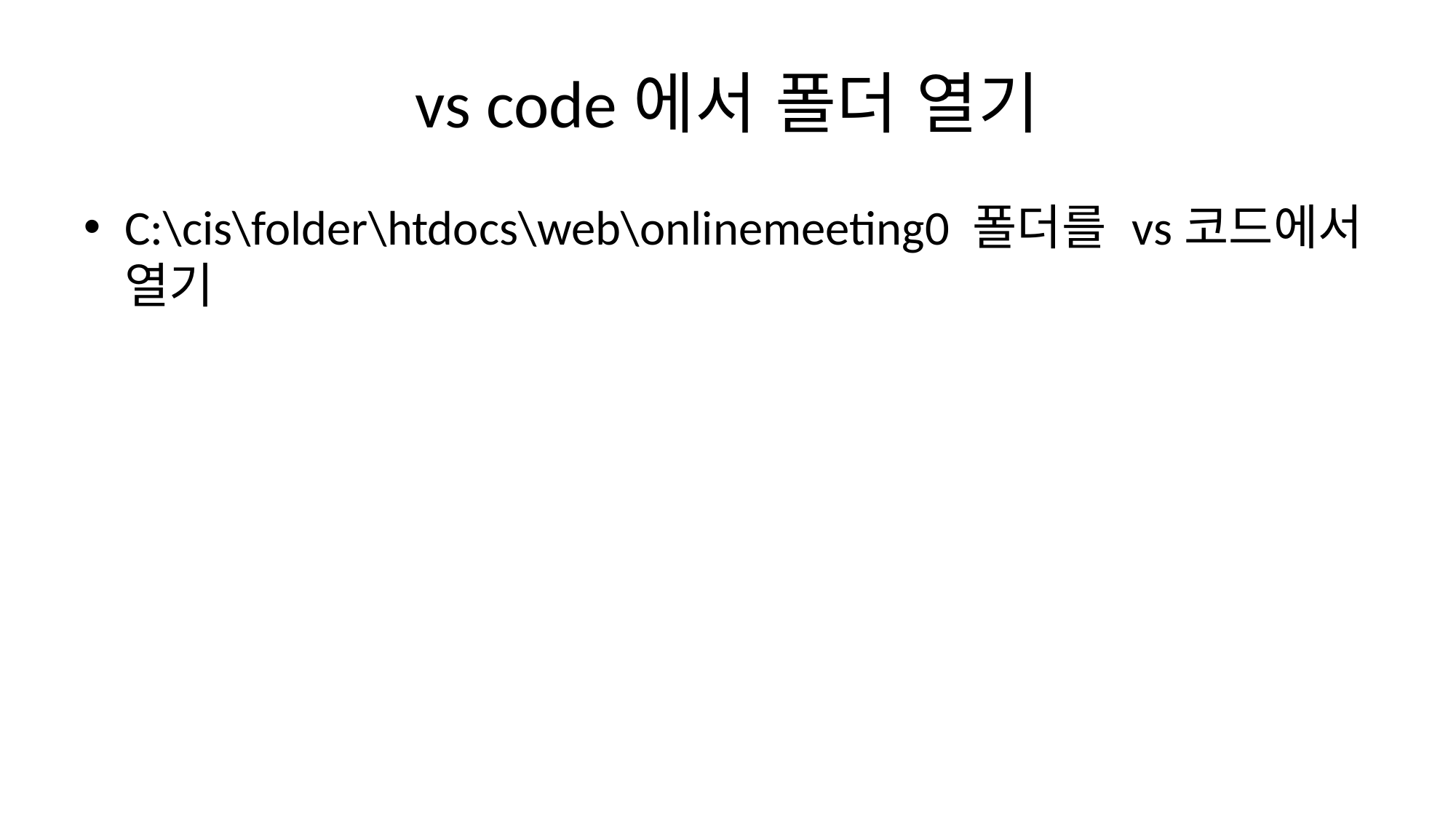

# vs code에서 폴더 열기
C:\cis\folder\htdocs\web\onlinemeeting0 폴더를 vs코드에서 열기